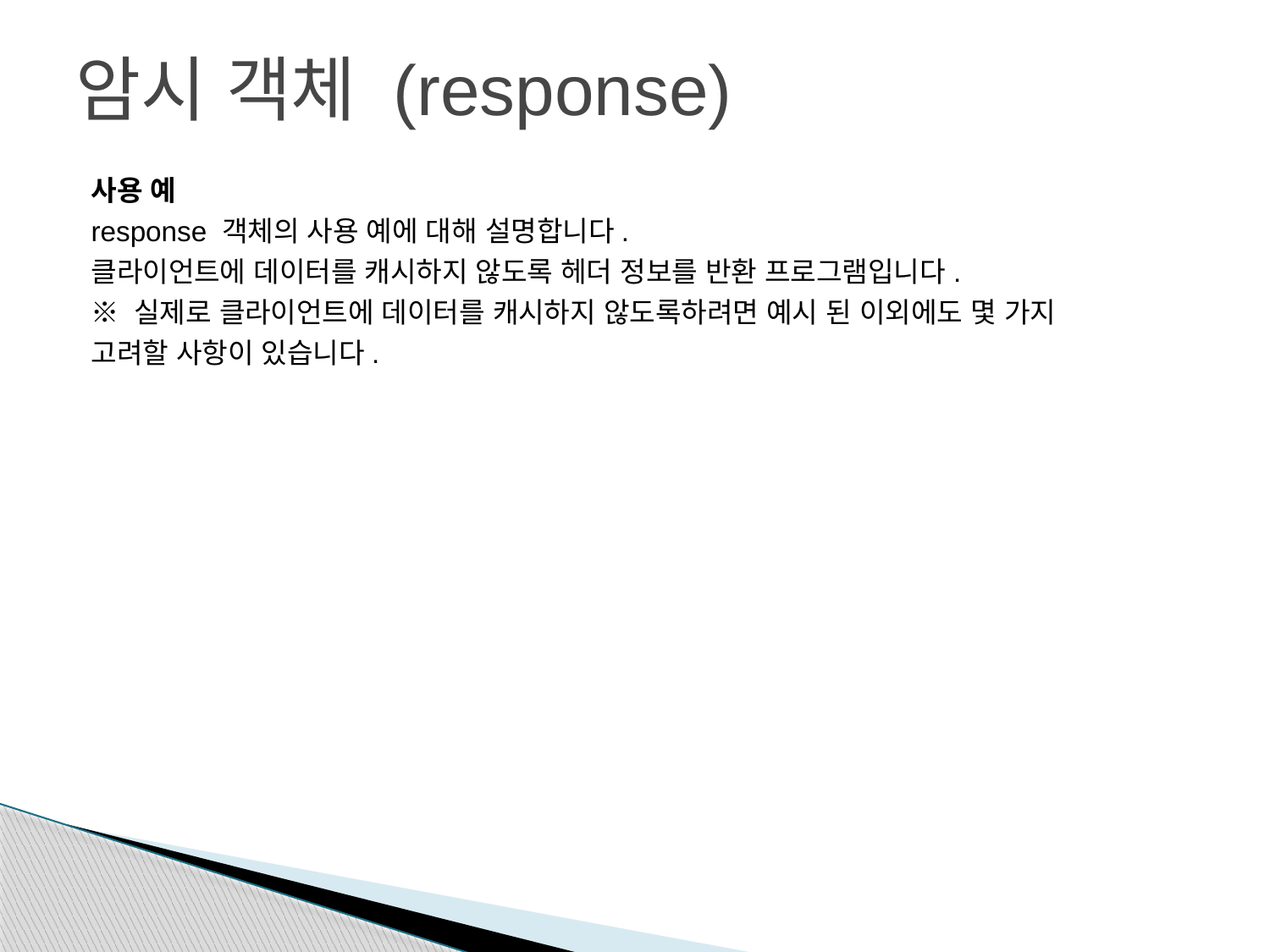

# 암시 객체 (response)
사용 예
response 객체의 사용 예에 대해 설명합니다.
클라이언트에 데이터를 캐시하지 않도록 헤더 정보를 반환 프로그램입니다.
※ 실제로 클라이언트에 데이터를 캐시하지 않도록하려면 예시 된 이외에도 몇 가지
고려할 사항이 있습니다.